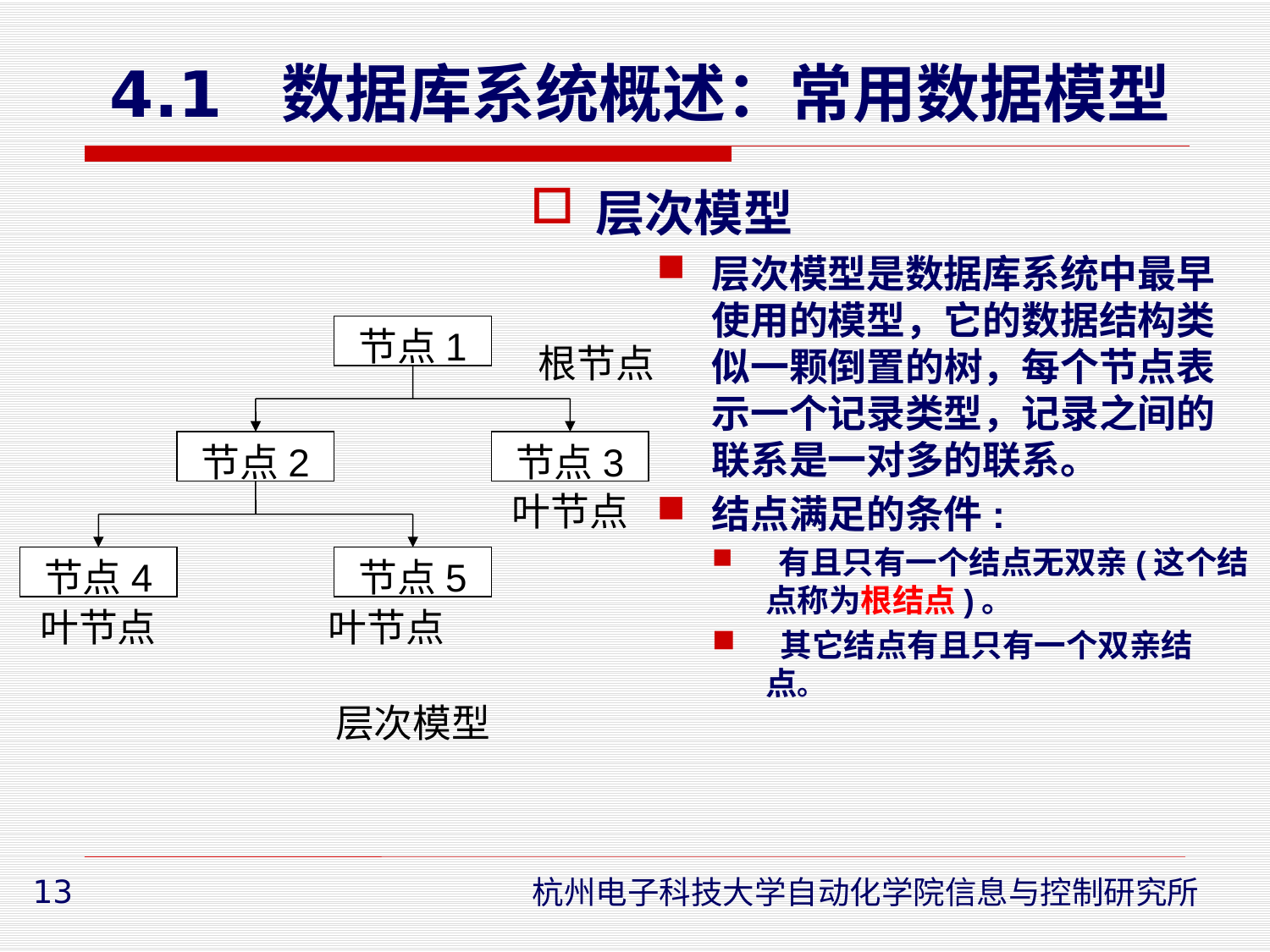

# 4.1  数据库系统概述：常用数据模型
层次模型
层次模型是数据库系统中最早使用的模型，它的数据结构类似一颗倒置的树，每个节点表示一个记录类型，记录之间的联系是一对多的联系。
结点满足的条件:
 有且只有一个结点无双亲(这个结点称为根结点)。
 其它结点有且只有一个双亲结点。

节点1
根节点

节点2
节点3

叶节点

节点4
节点5
叶节点
叶节点

层次模型